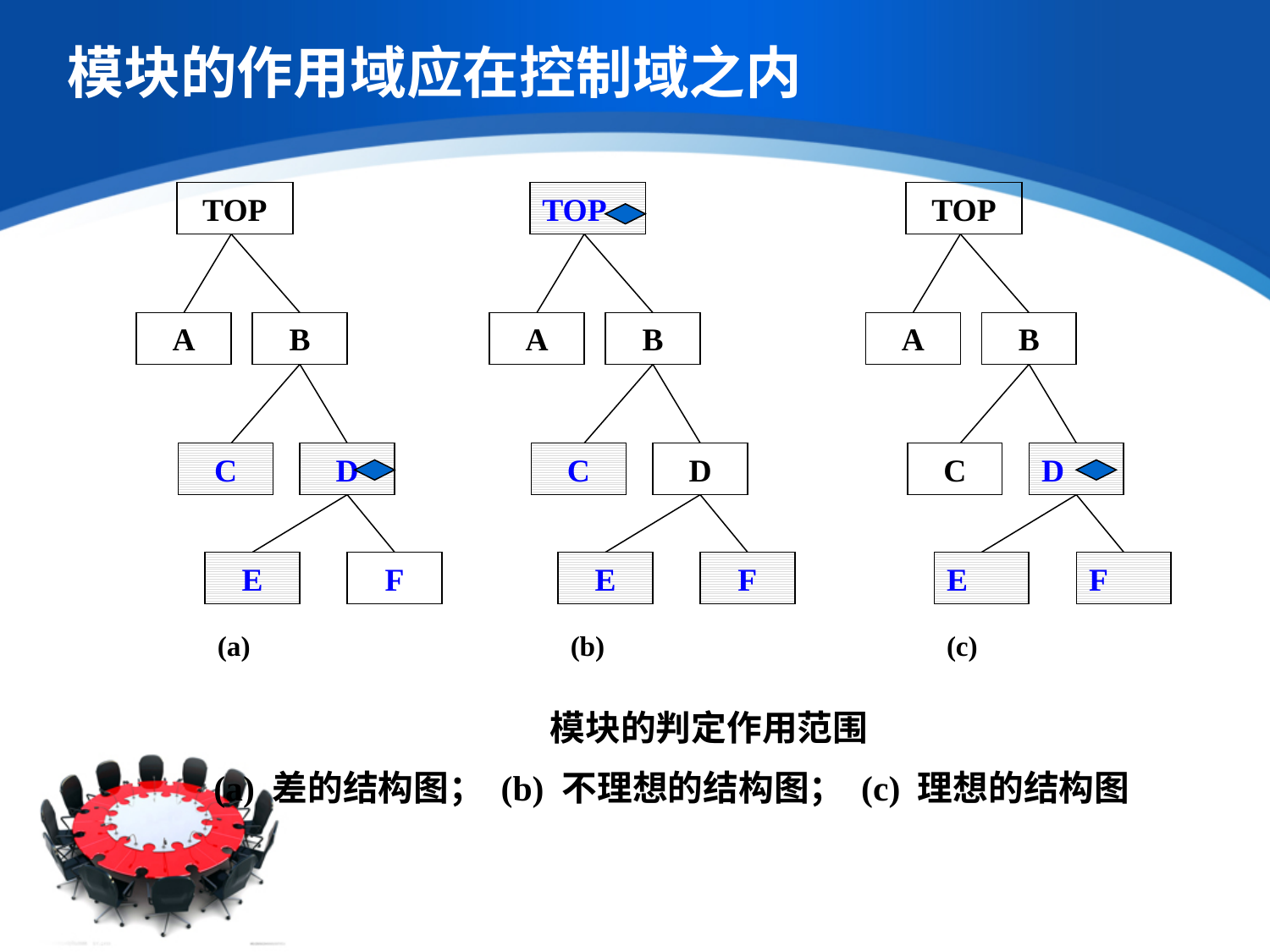

# 模块的作用域应在控制域之内
TOP

A
B

C
D

E
F
(a)
TOP

A
B

C
D

E
F
(b)
TOP

A
B

C
D

E
F
(c)
模块的判定作用范围
(a) 差的结构图； (b) 不理想的结构图； (c) 理想的结构图